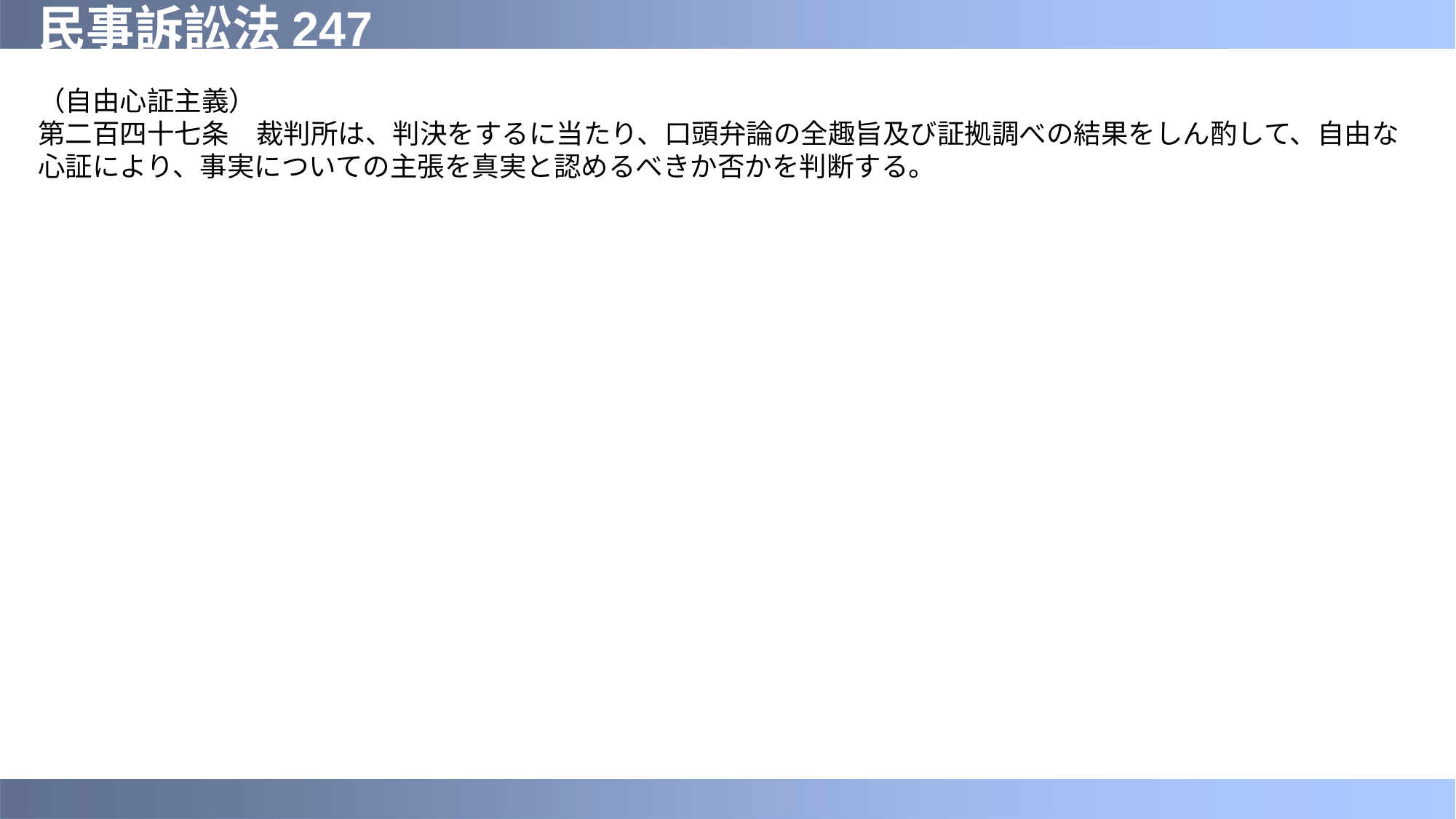

# 民事訴訟法247
（自由心証主義）
第二百四十七条　裁判所は、判決をするに当たり、口頭弁論の全趣旨及び証拠調べの結果をしん酌して、自由な心証により、事実についての主張を真実と認めるべきか否かを判断する。